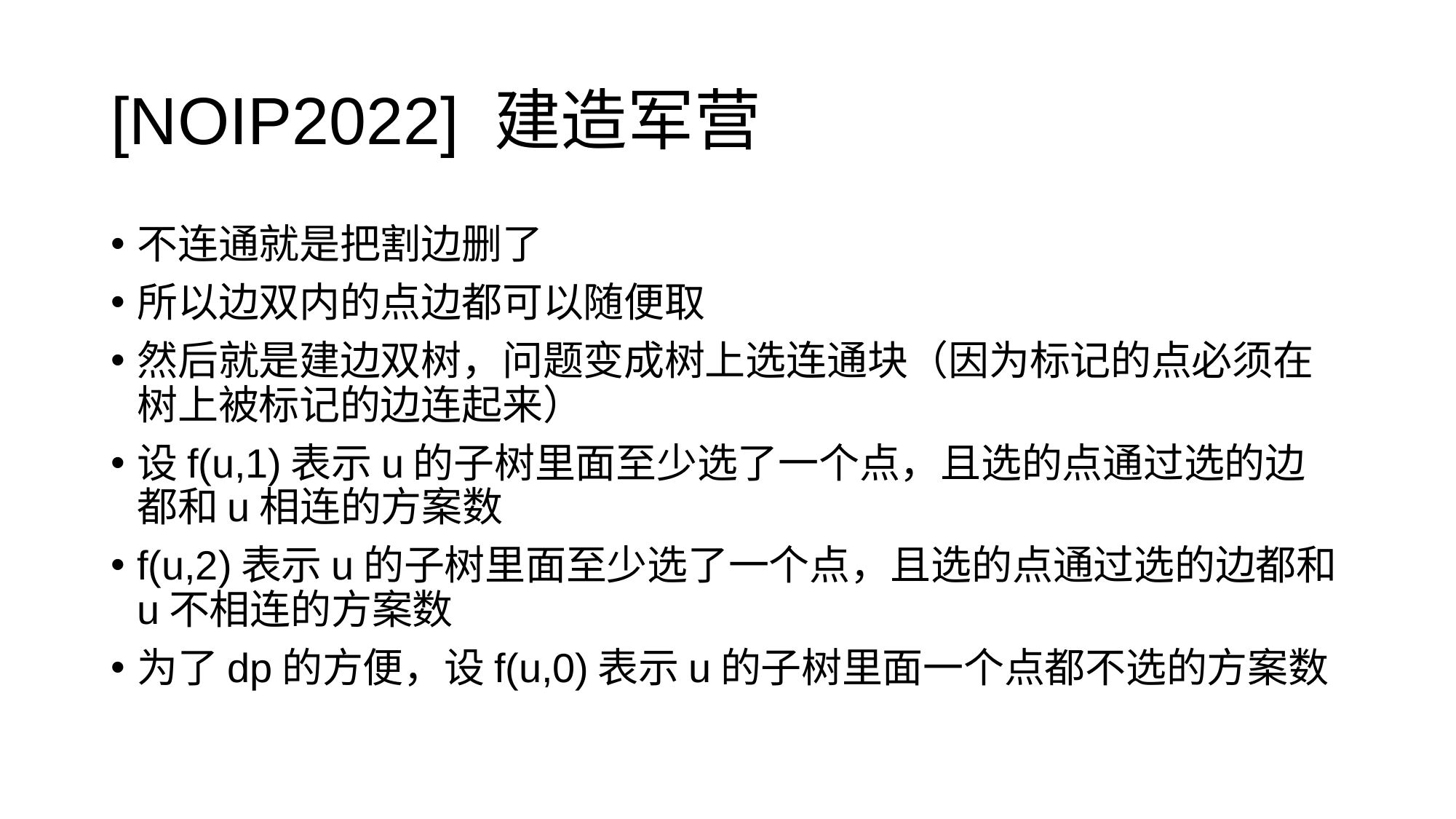

# [NOIP2022] 建造军营
不连通就是把割边删了
所以边双内的点边都可以随便取
然后就是建边双树，问题变成树上选连通块（因为标记的点必须在树上被标记的边连起来）
设f(u,1)表示u的子树里面至少选了一个点，且选的点通过选的边都和u相连的方案数
f(u,2)表示u的子树里面至少选了一个点，且选的点通过选的边都和u不相连的方案数
为了dp的方便，设f(u,0)表示u的子树里面一个点都不选的方案数